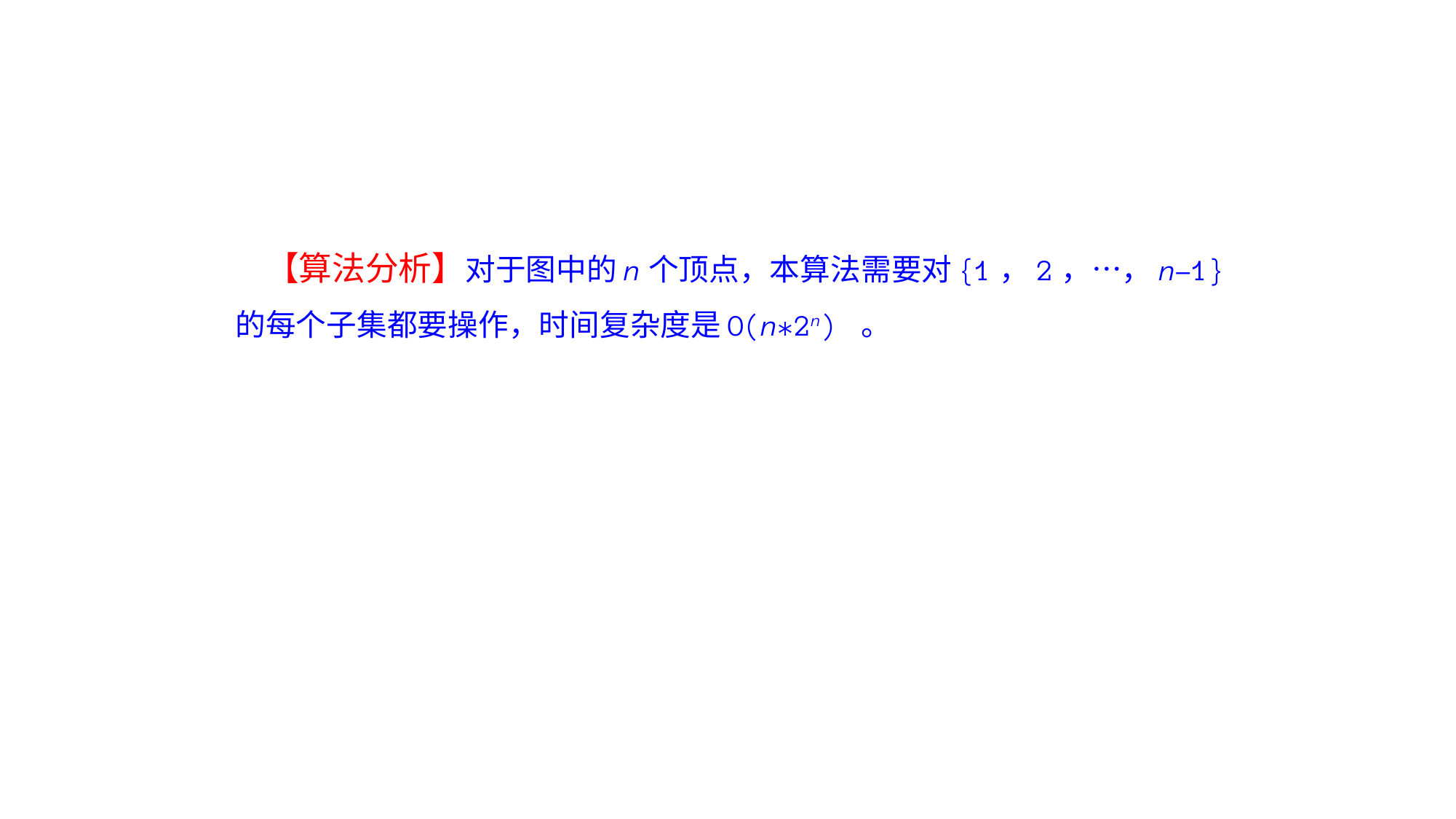

【算法分析】对于图中的n个顶点，本算法需要对{1，2，…，n-1}的每个子集都要操作，时间复杂度是O(n*2n) 。